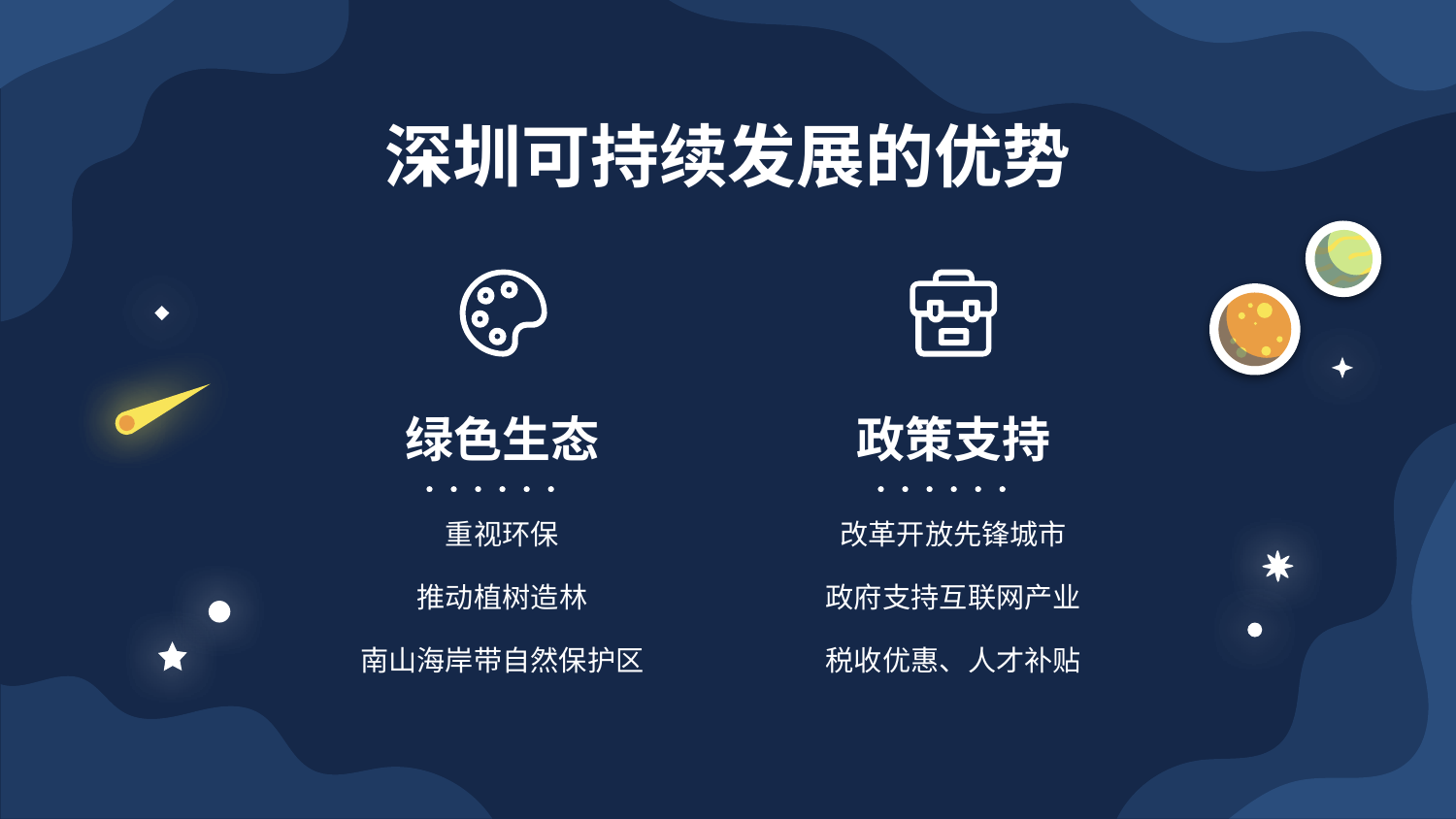

# 深圳可持续发展的优势

绿色生态
政策支持
重视环保
推动植树造林
南山海岸带自然保护区
改革开放先锋城市
政府支持互联网产业
税收优惠、人才补贴